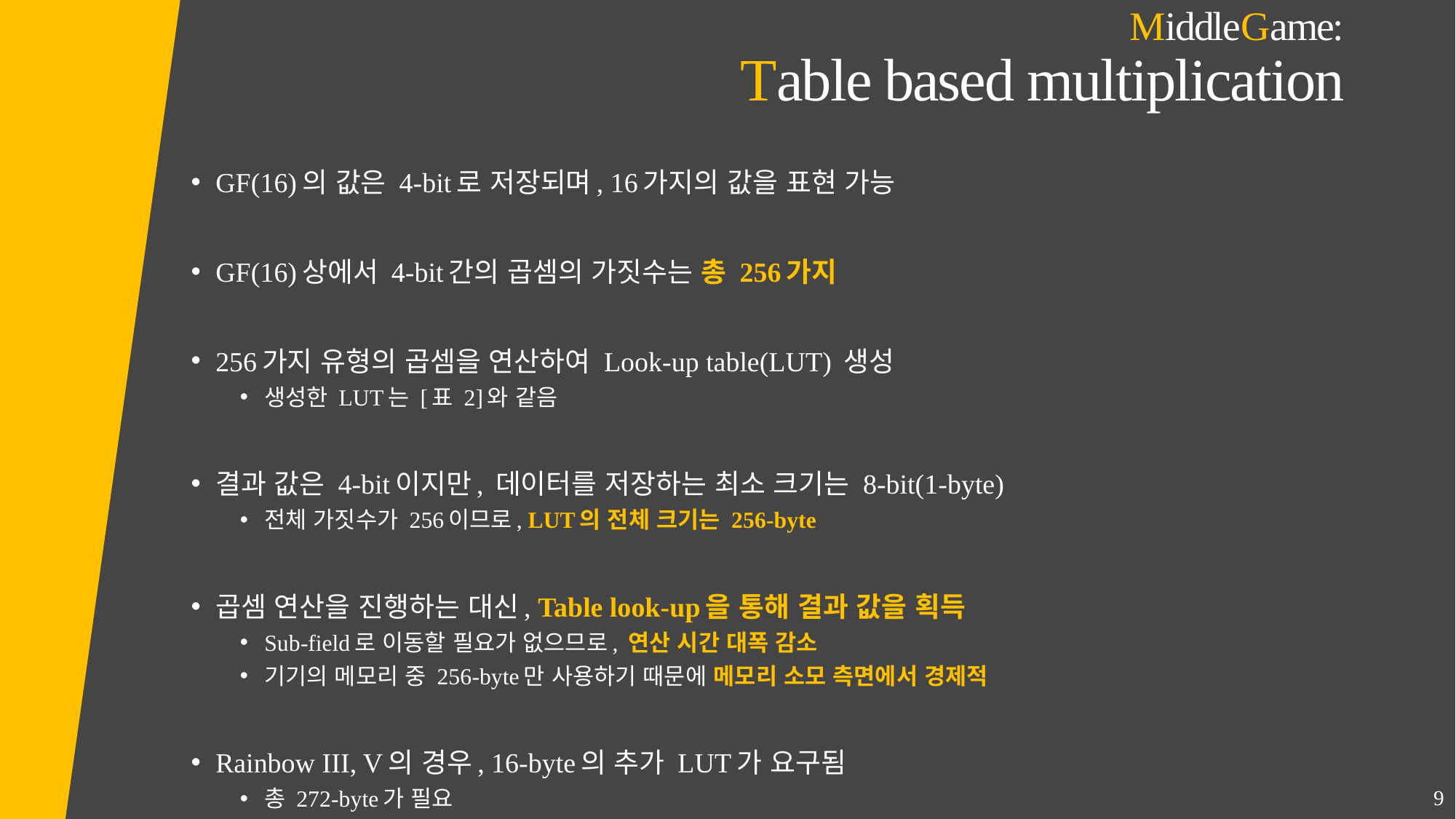

# MiddleGame: Table based multiplication
GF(16)의 값은 4-bit로 저장되며, 16가지의 값을 표현 가능

GF(16)상에서 4-bit간의 곱셈의 가짓수는 총 256가지

256가지 유형의 곱셈을 연산하여 Look-up table(LUT) 생성
생성한 LUT는 [표 2]와 같음

결과 값은 4-bit이지만, 데이터를 저장하는 최소 크기는 8-bit(1-byte)
전체 가짓수가 256이므로, LUT의 전체 크기는 256-byte

곱셈 연산을 진행하는 대신, Table look-up을 통해 결과 값을 획득
Sub-field로 이동할 필요가 없으므로, 연산 시간 대폭 감소
기기의 메모리 중 256-byte만 사용하기 때문에 메모리 소모 측면에서 경제적

Rainbow III, V의 경우, 16-byte의 추가 LUT가 요구됨
총 272-byte가 필요
9